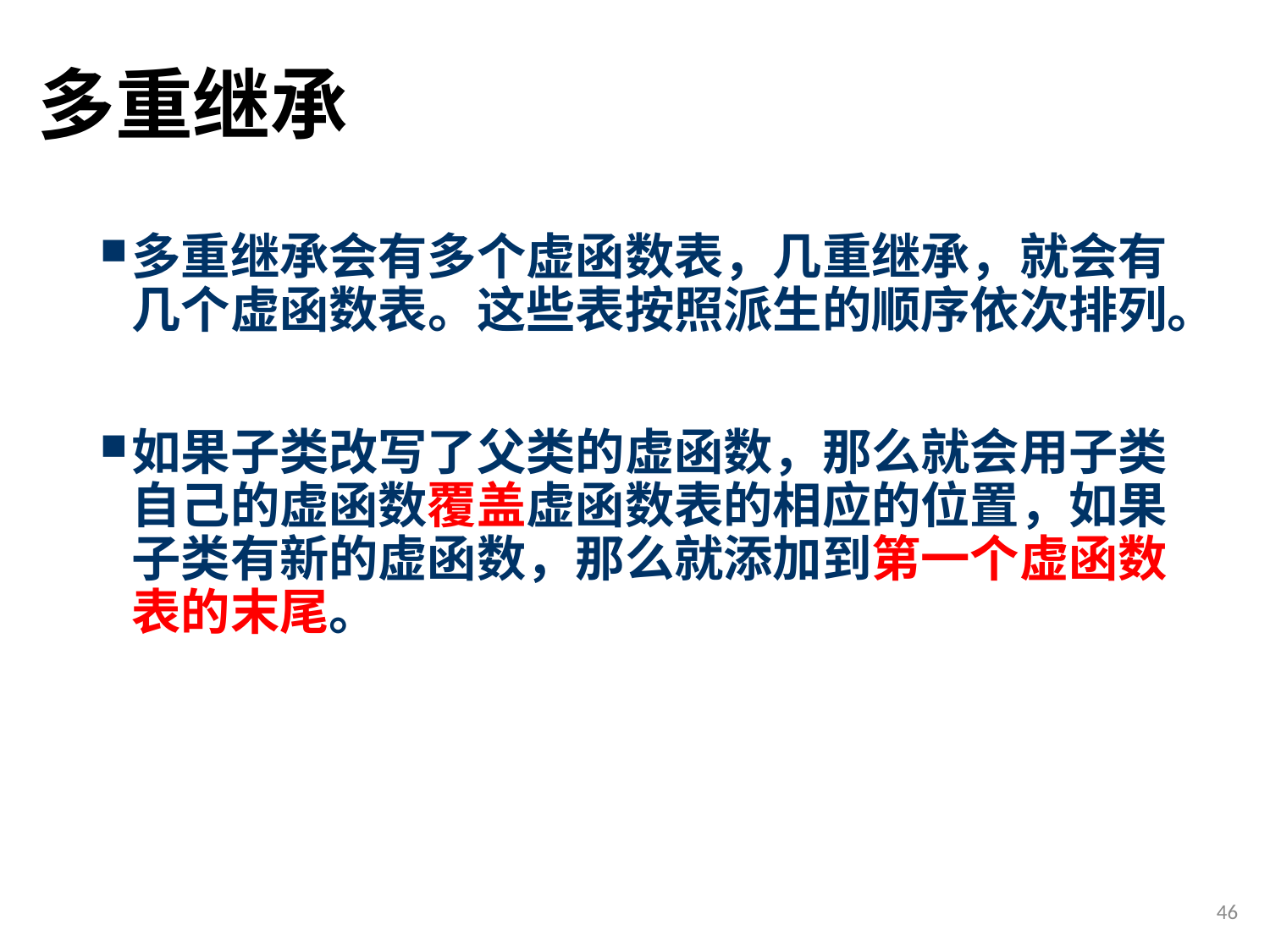

# 多重继承
多重继承会有多个虚函数表，几重继承，就会有几个虚函数表。这些表按照派生的顺序依次排列。

如果子类改写了父类的虚函数，那么就会用子类自己的虚函数覆盖虚函数表的相应的位置，如果子类有新的虚函数，那么就添加到第一个虚函数表的末尾。
46